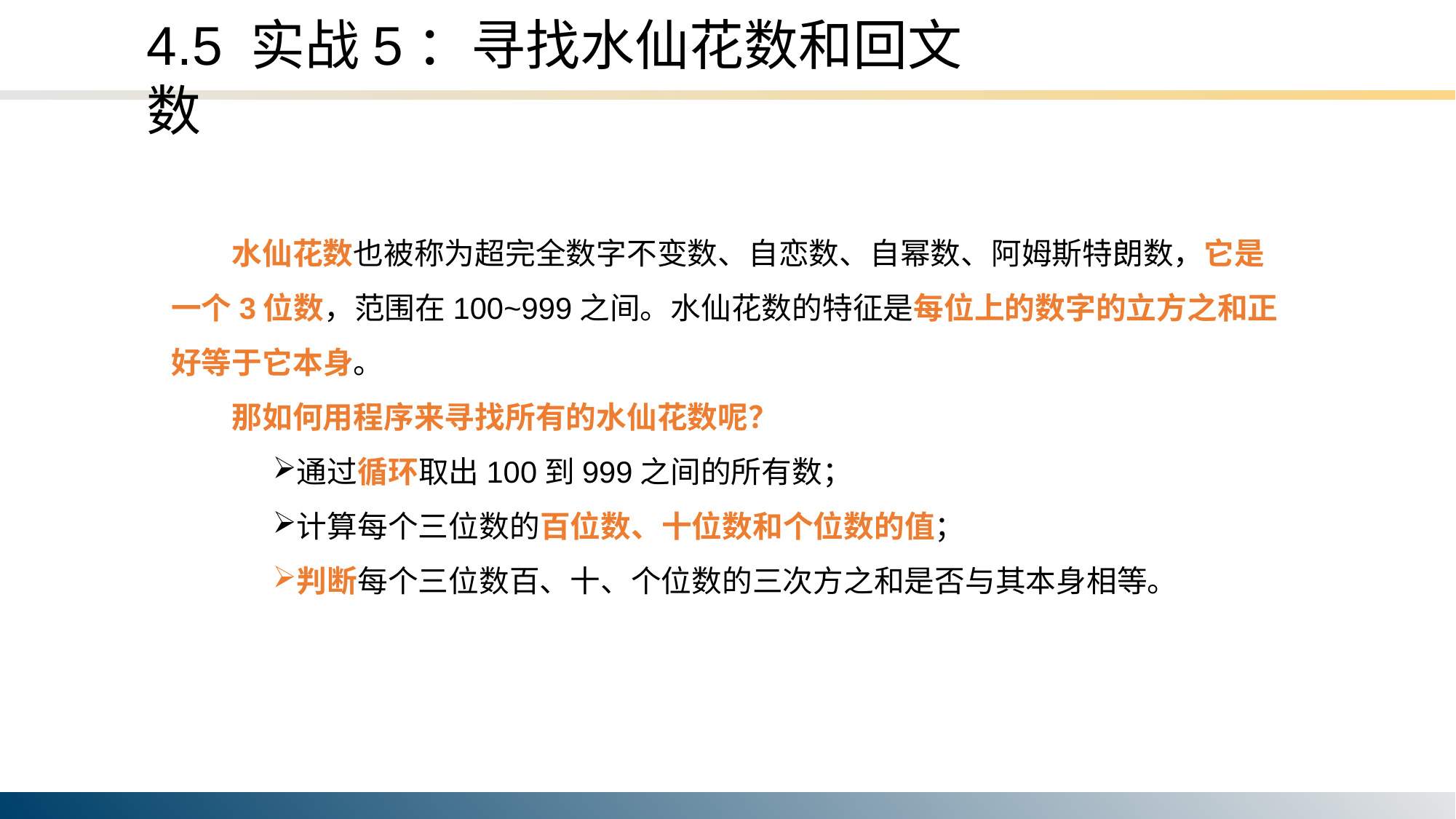

4.5 实战5：寻找水仙花数和回文数
水仙花数也被称为超完全数字不变数、自恋数、自幂数、阿姆斯特朗数，它是一个3位数，范围在100~999之间。水仙花数的特征是每位上的数字的立方之和正好等于它本身。
那如何用程序来寻找所有的水仙花数呢？
通过循环取出100到999之间的所有数；
计算每个三位数的百位数、十位数和个位数的值；
判断每个三位数百、十、个位数的三次方之和是否与其本身相等。